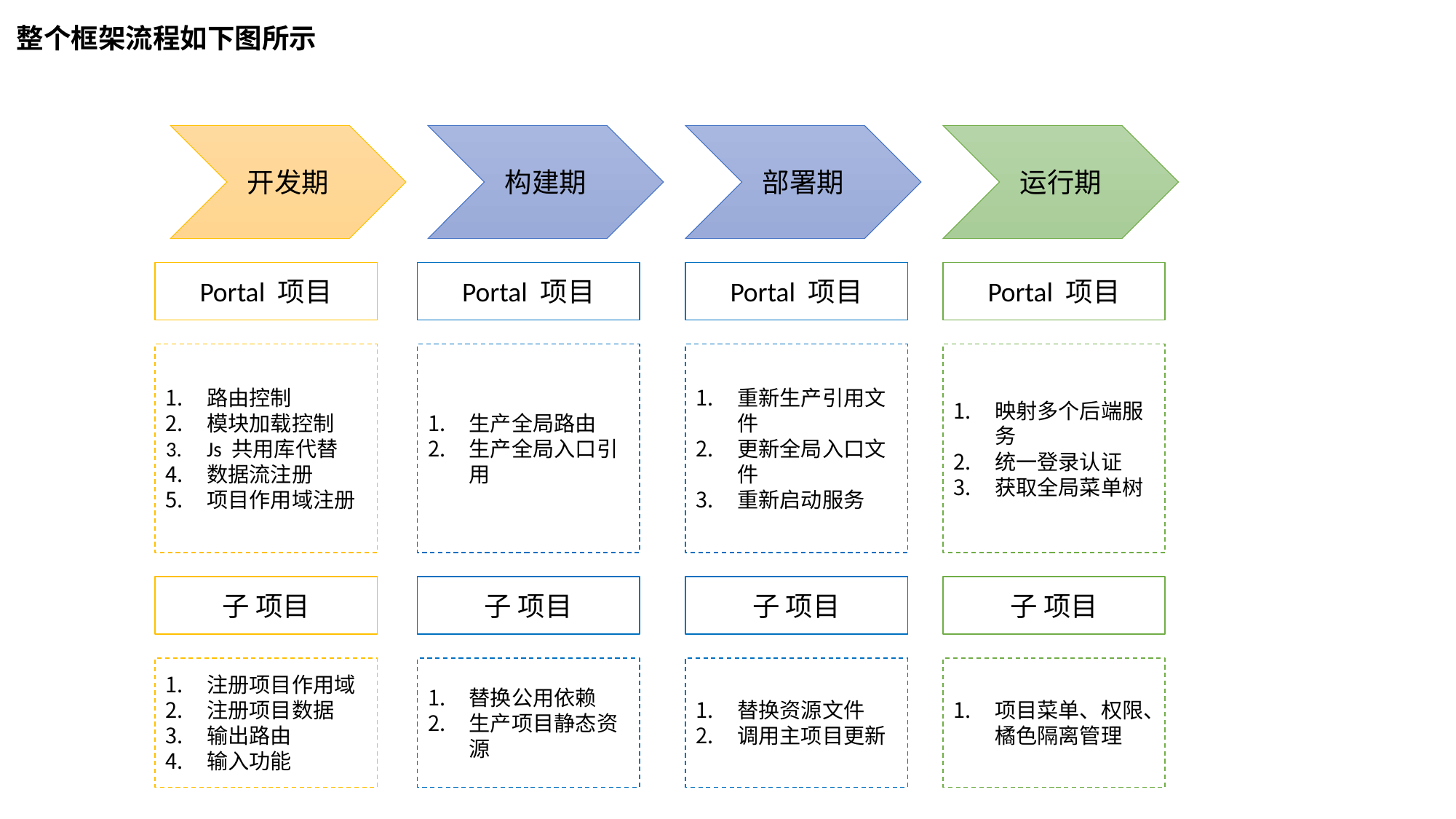

整个框架流程如下图所示
开发期
构建期
部署期
运行期
Portal 项目
Portal 项目
Portal 项目
Portal 项目
路由控制
模块加载控制
Js 共用库代替
数据流注册
项目作用域注册
生产全局路由
生产全局入口引用
重新生产引用文件
更新全局入口文件
重新启动服务
映射多个后端服务
统一登录认证
获取全局菜单树
子 项目
子 项目
子 项目
子 项目
注册项目作用域
注册项目数据
输出路由
输入功能
替换公用依赖
生产项目静态资源
替换资源文件
调用主项目更新
项目菜单、权限、橘色隔离管理